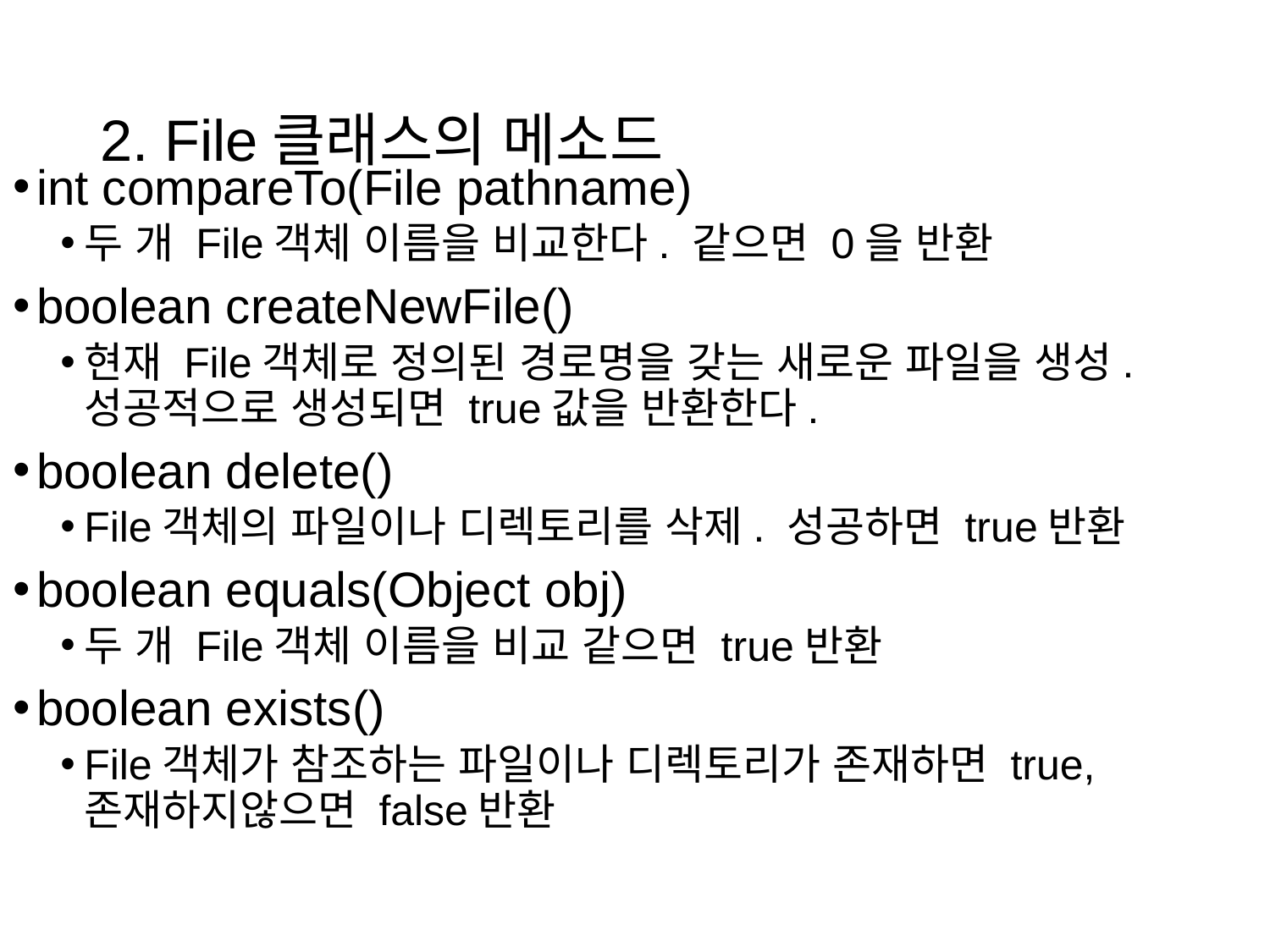

# 2. File클래스의 메소드
int compareTo(File pathname)
두 개 File객체 이름을 비교한다. 같으면 0을 반환
boolean createNewFile()
현재 File객체로 정의된 경로명을 갖는 새로운 파일을 생성. 성공적으로 생성되면 true값을 반환한다.
boolean delete()
File객체의 파일이나 디렉토리를 삭제. 성공하면 true반환
boolean equals(Object obj)
두 개 File객체 이름을 비교 같으면 true반환
boolean exists()
File객체가 참조하는 파일이나 디렉토리가 존재하면 true, 존재하지않으면 false반환